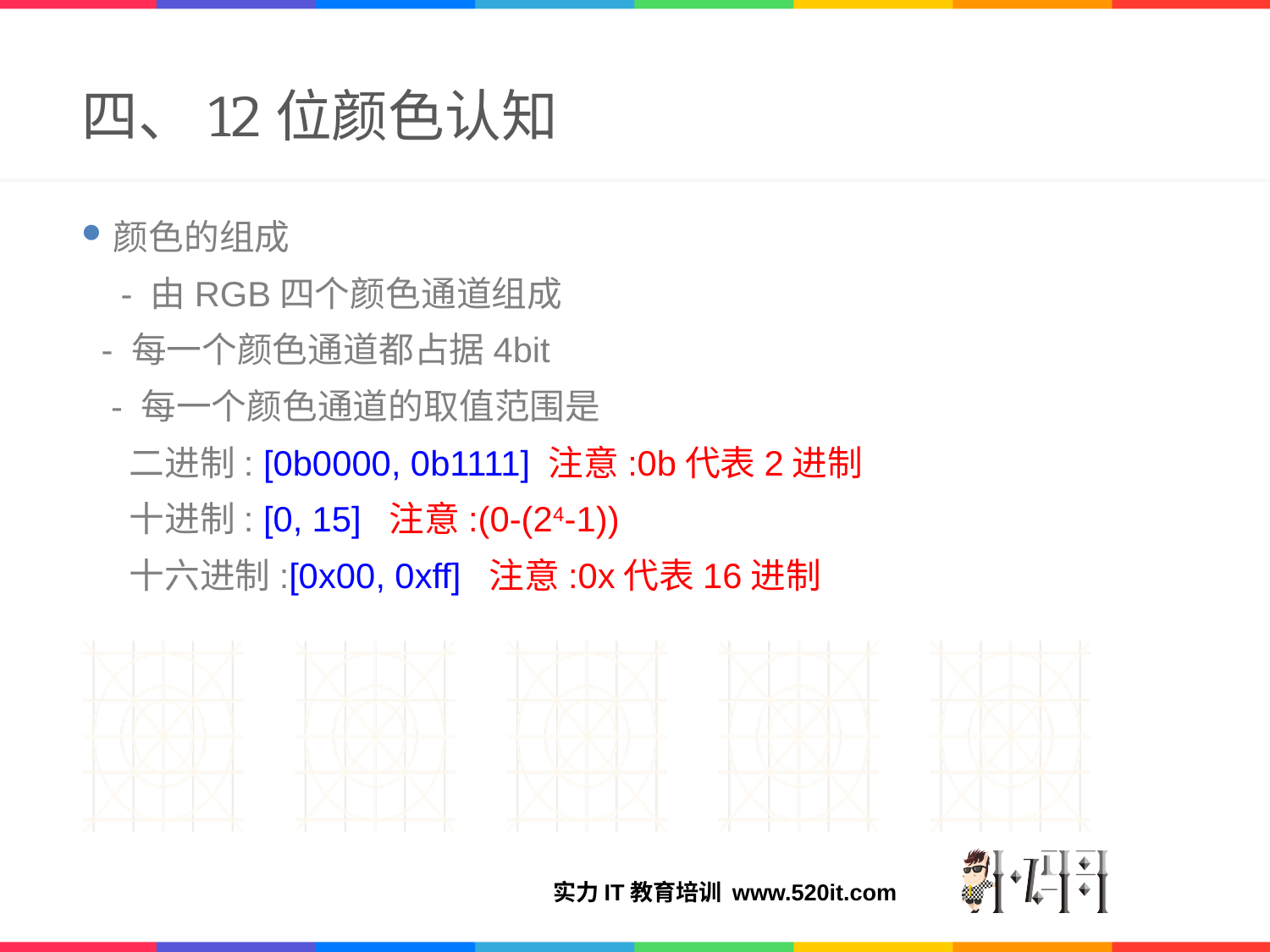

# 四、12位颜色认知
颜色的组成
    - 由RGB四个颜色通道组成
  - 每一个颜色通道都占据4bit
   - 每一个颜色通道的取值范围是
     二进制: [0b0000, 0b1111] 注意:0b代表2进制
     十进制: [0, 15]  注意:(0-(24-1))
     十六进制:[0x00, 0xff]  注意:0x代表16进制